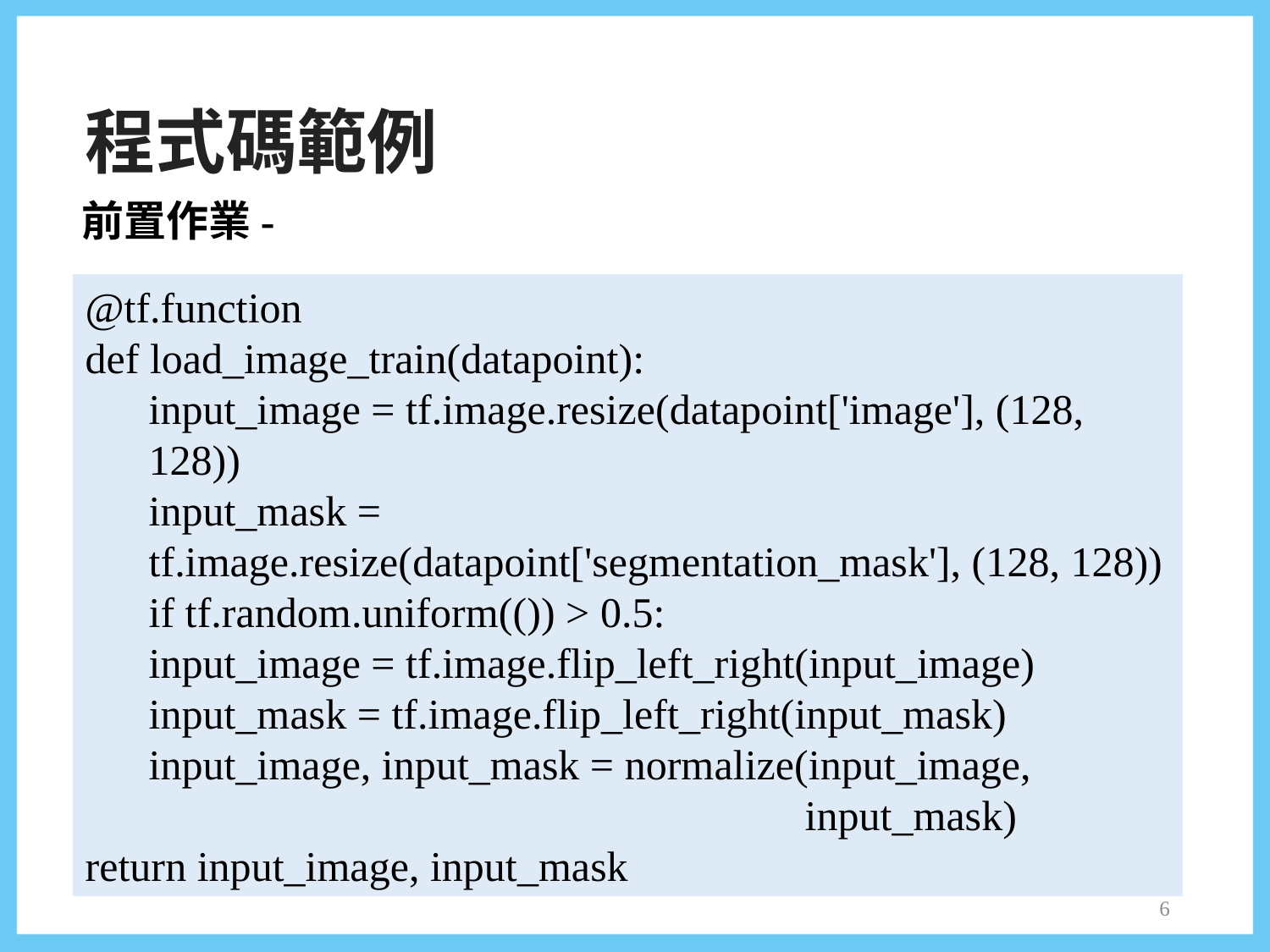

程式碼範例
前置作業-
@tf.function
def load_image_train(datapoint):
input_image = tf.image.resize(datapoint['image'], (128, 128))
input_mask = tf.image.resize(datapoint['segmentation_mask'], (128, 128))
      if tf.random.uniform(()) > 0.5:
      input_image = tf.image.flip_left_right(input_image)
      input_mask = tf.image.flip_left_right(input_mask)
      input_image, input_mask = normalize(input_image,     						        input_mask)
return input_image, input_mask
6